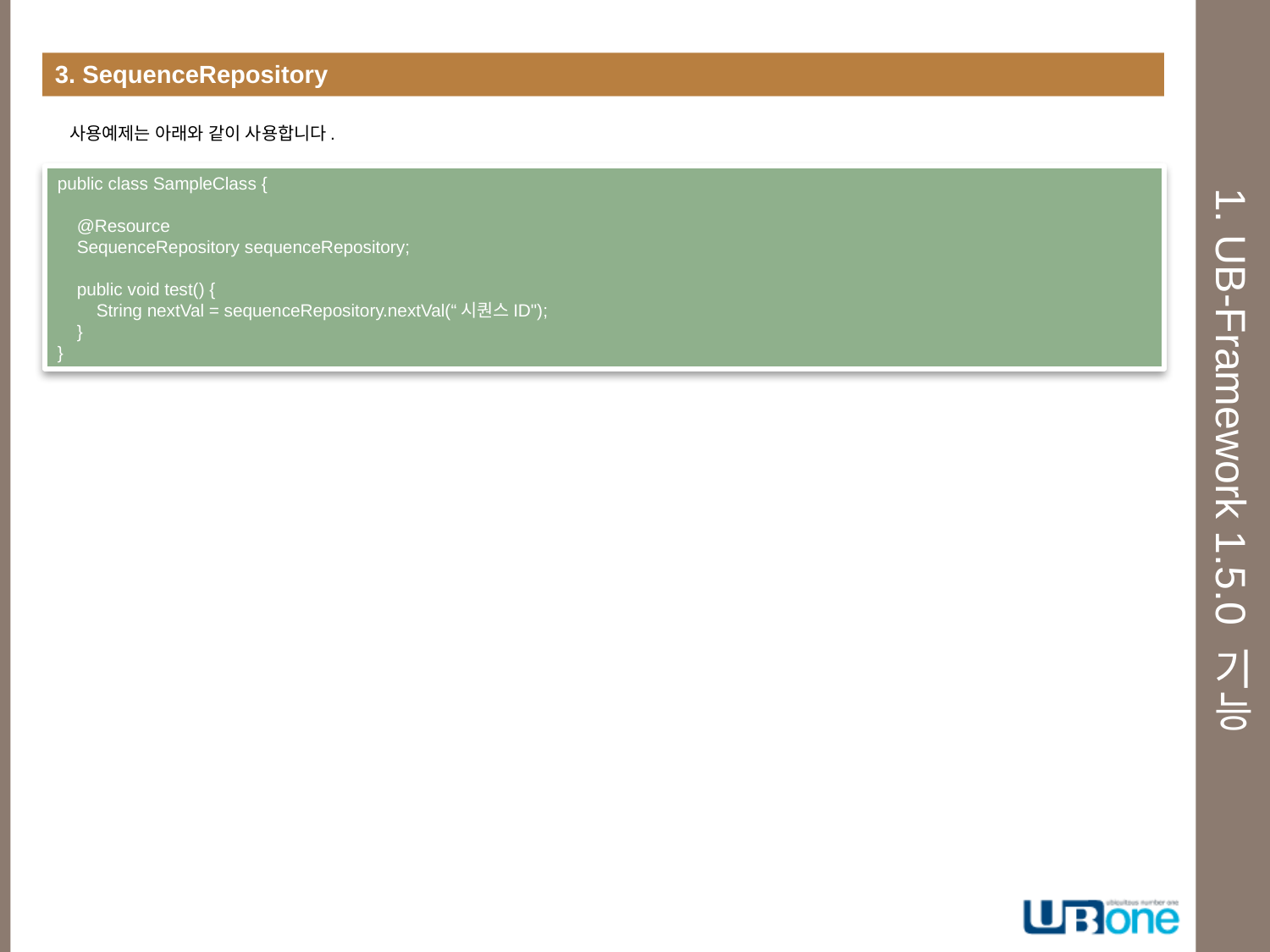

3. SequenceRepository
# 1. UB-Framework 1.5.0 기능
사용예제는 아래와 같이 사용합니다.
public class SampleClass {

    @Resource
    SequenceRepository sequenceRepository;

    public void test() {
        String nextVal = sequenceRepository.nextVal(“시퀀스ID");
    }
}